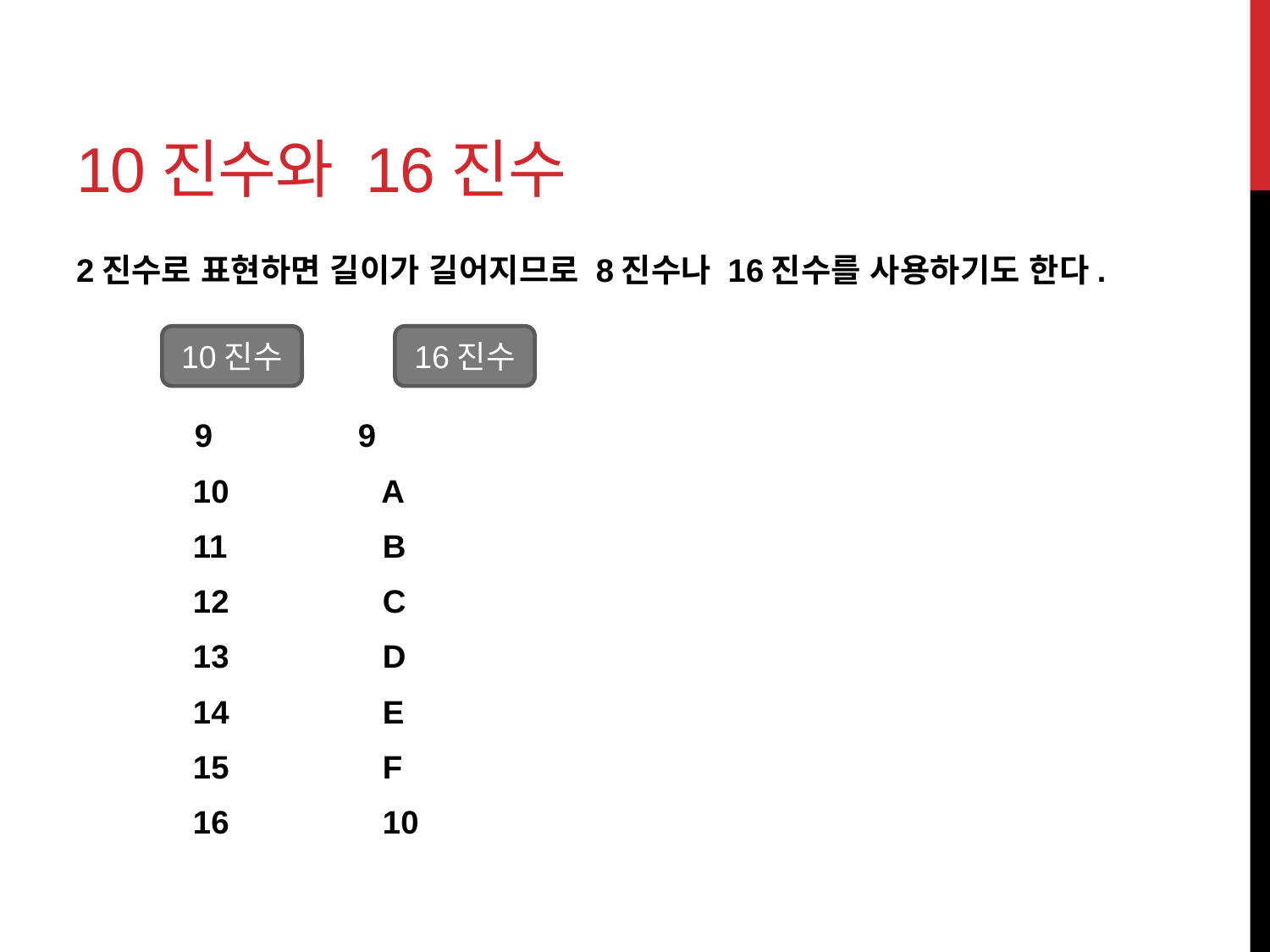

# 10진수와 16진수
2진수로 표현하면 길이가 길어지므로 8진수나 16진수를 사용하기도 한다.

             9                9
  	10	        A
	11	        B
	12	        C
	13	        D
	14	        E
	15	        F
	16	        10
10진수
16진수